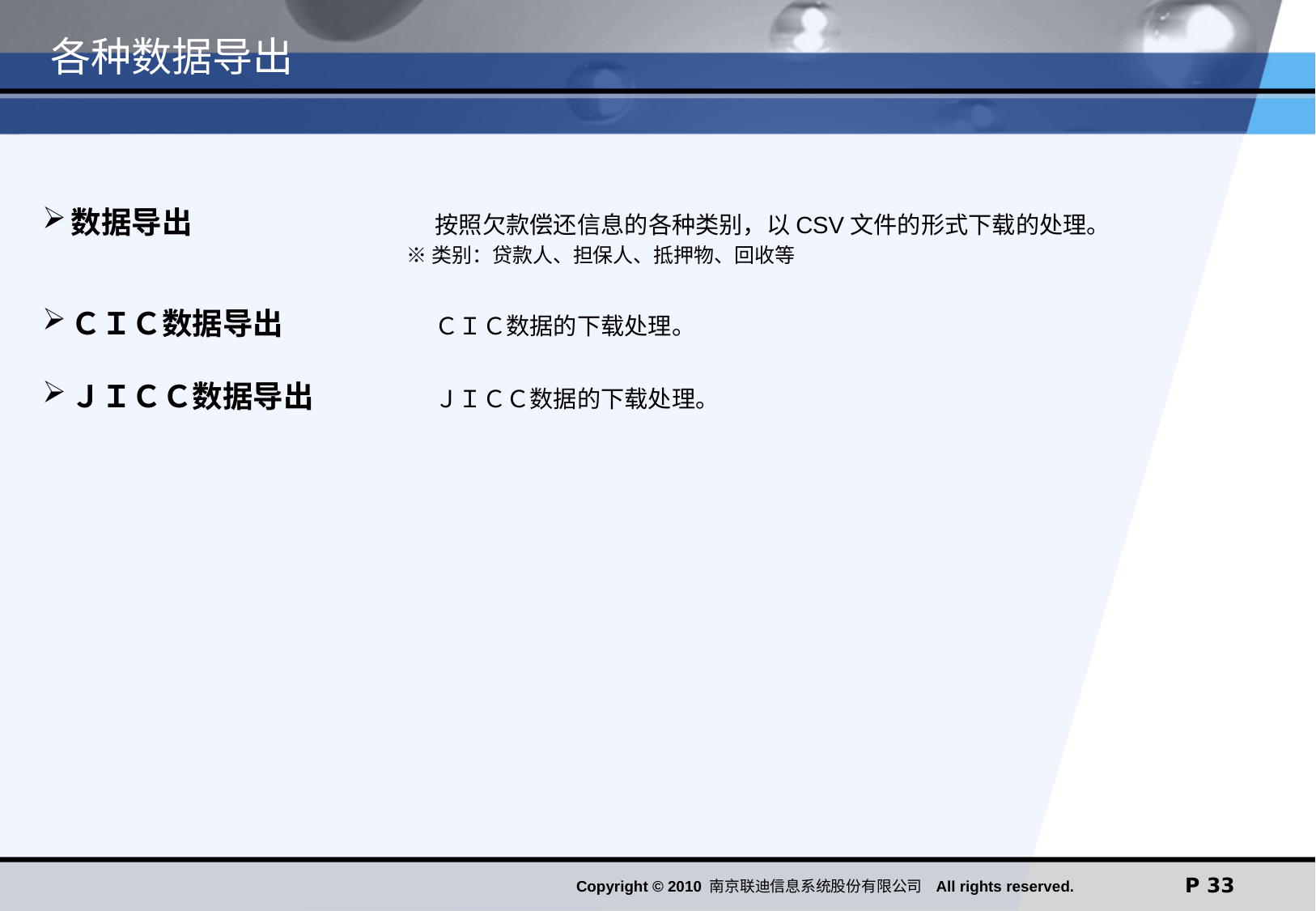

# 各种数据导出
数据导出		按照欠款偿还信息的各种类别，以CSV文件的形式下载的处理。
			※类别：贷款人、担保人、抵押物、回收等
ＣＩＣ数据导出		ＣＩＣ数据的下载处理。
ＪＩＣＣ数据导出	ＪＩＣＣ数据的下载处理。